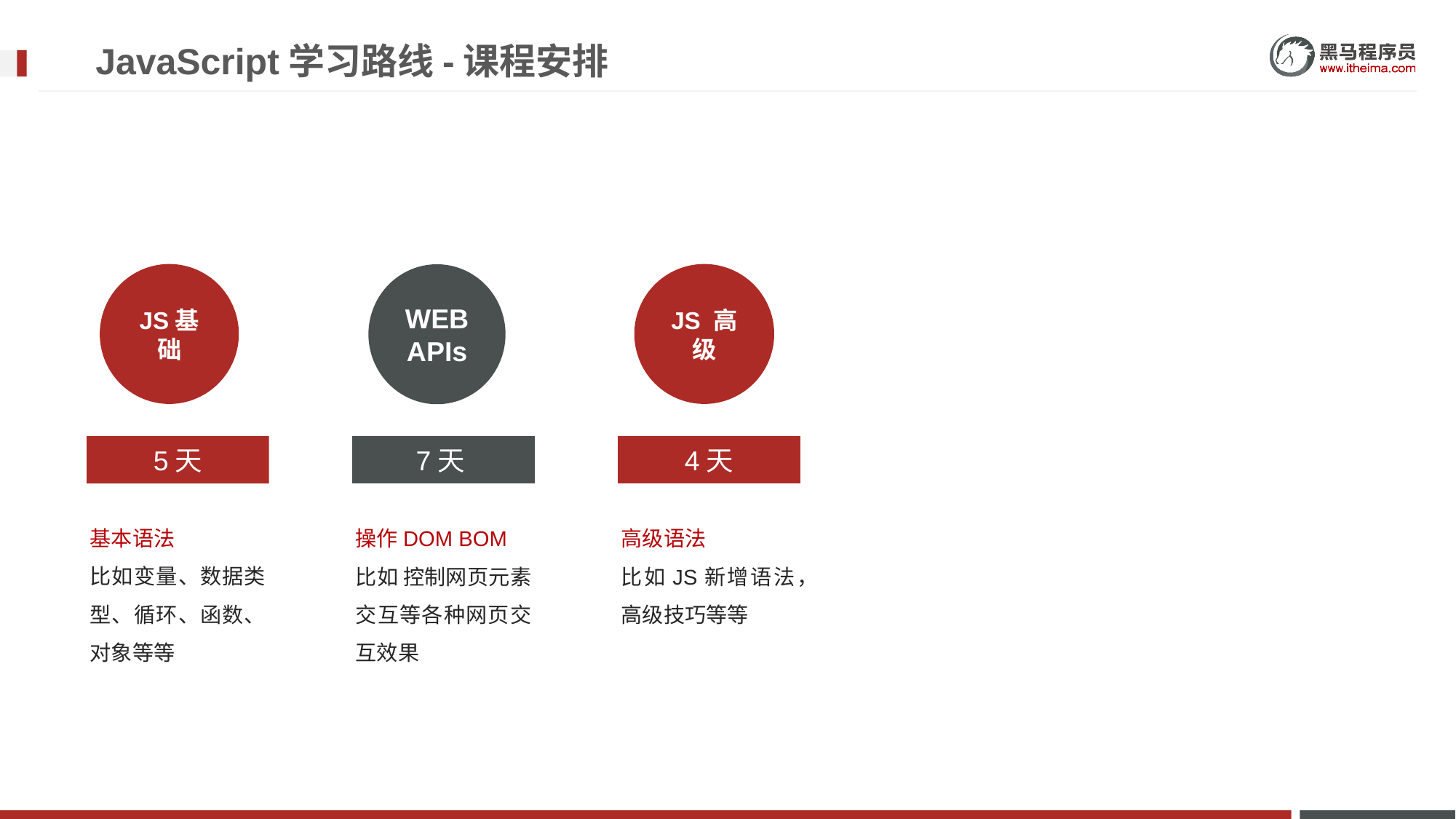

# JavaScript学习路线-课程安排
JS 高级
4天
高级语法
比如JS新增语法，高级技巧等等
JS基础
5天
基本语法
比如变量、数据类型、循环、函数、对象等等
WEB APIs
7天
操作DOM BOM
比如 控制网页元素交互等各种网页交互效果